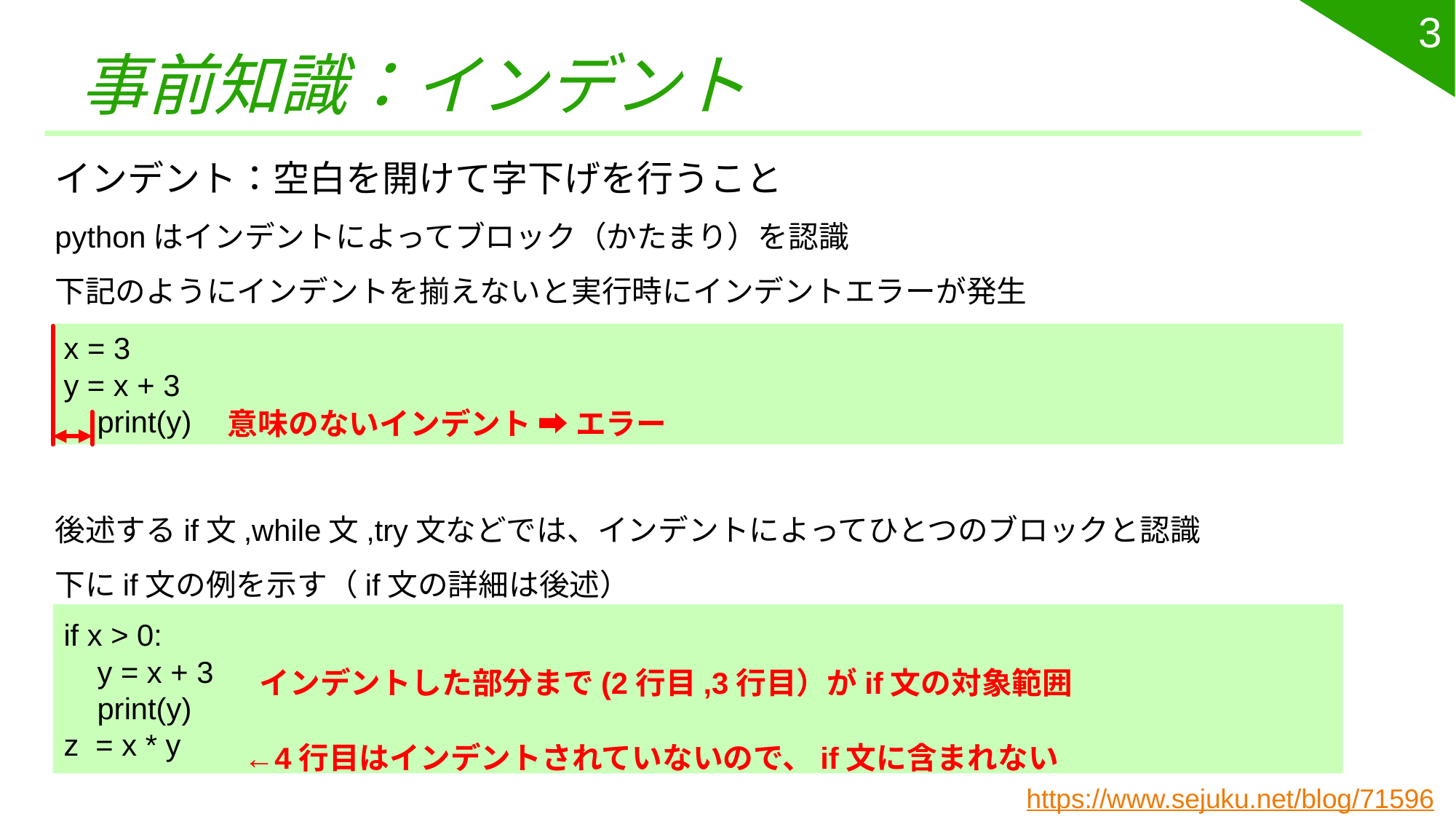

3
# 事前知識：インデント
インデント：空白を開けて字下げを行うこと
pythonはインデントによってブロック（かたまり）を認識
下記のようにインデントを揃えないと実行時にインデントエラーが発生
x = 3
y = x + 3
    print(y)
意味のないインデント ➡ エラー
後述するif文,while文,try文などでは、インデントによってひとつのブロックと認識
下にif文の例を示す（if文の詳細は後述）
if x > 0:
    y = x + 3
    print(y)
z  = x * y
インデントした部分まで(2行目,3行目）がif文の対象範囲
←4行目はインデントされていないので、if文に含まれない
https://www.sejuku.net/blog/71596